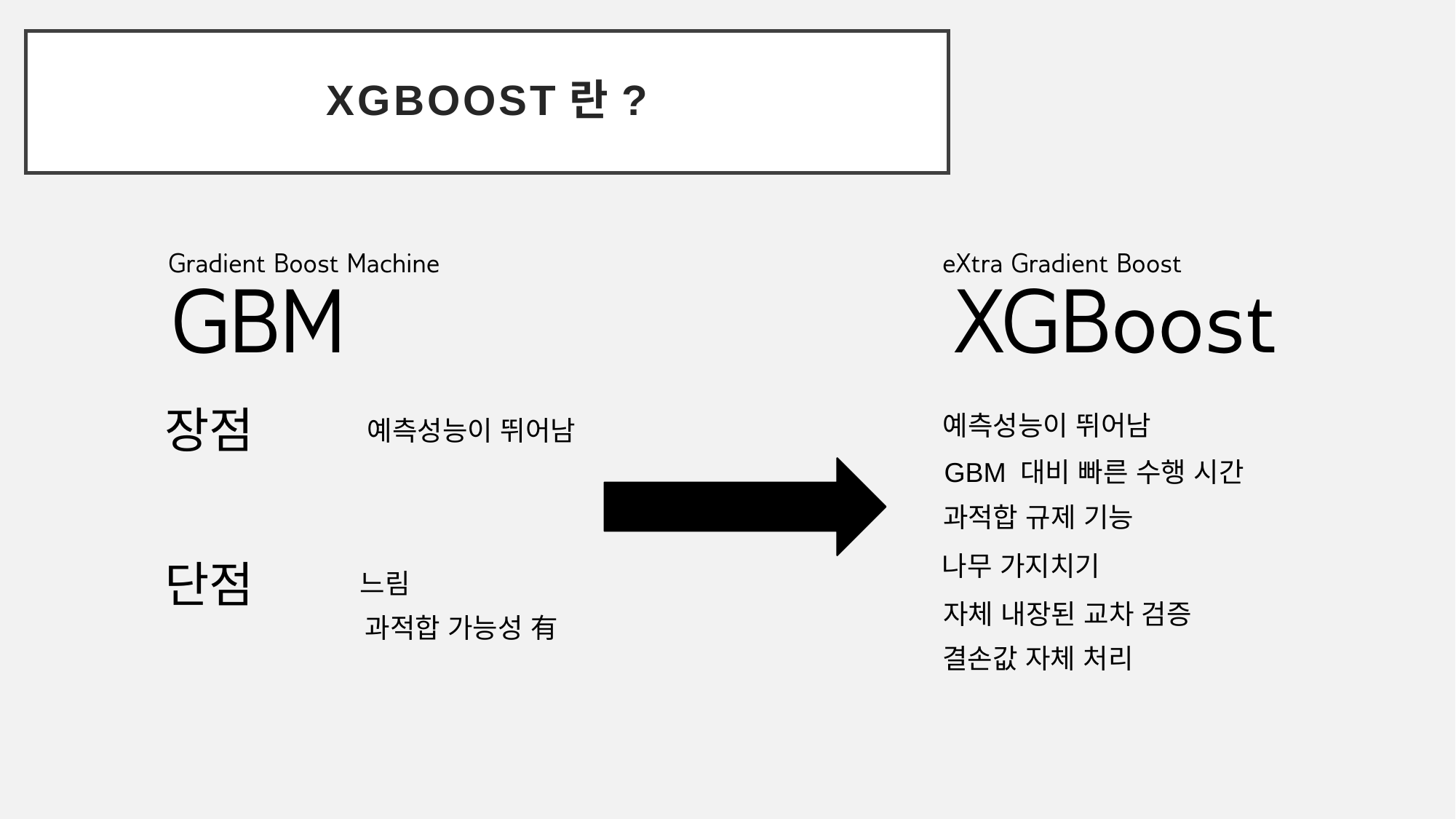

# XGBoost란?
Gradient Boost Machine
eXtra Gradient Boost
GBM
XGBoost
장점
예측성능이 뛰어남
예측성능이 뛰어남
GBM 대비 빠른 수행 시간

과적합 규제 기능
나무 가지치기
단점
느림
자체 내장된 교차 검증
과적합 가능성 有
결손값 자체 처리